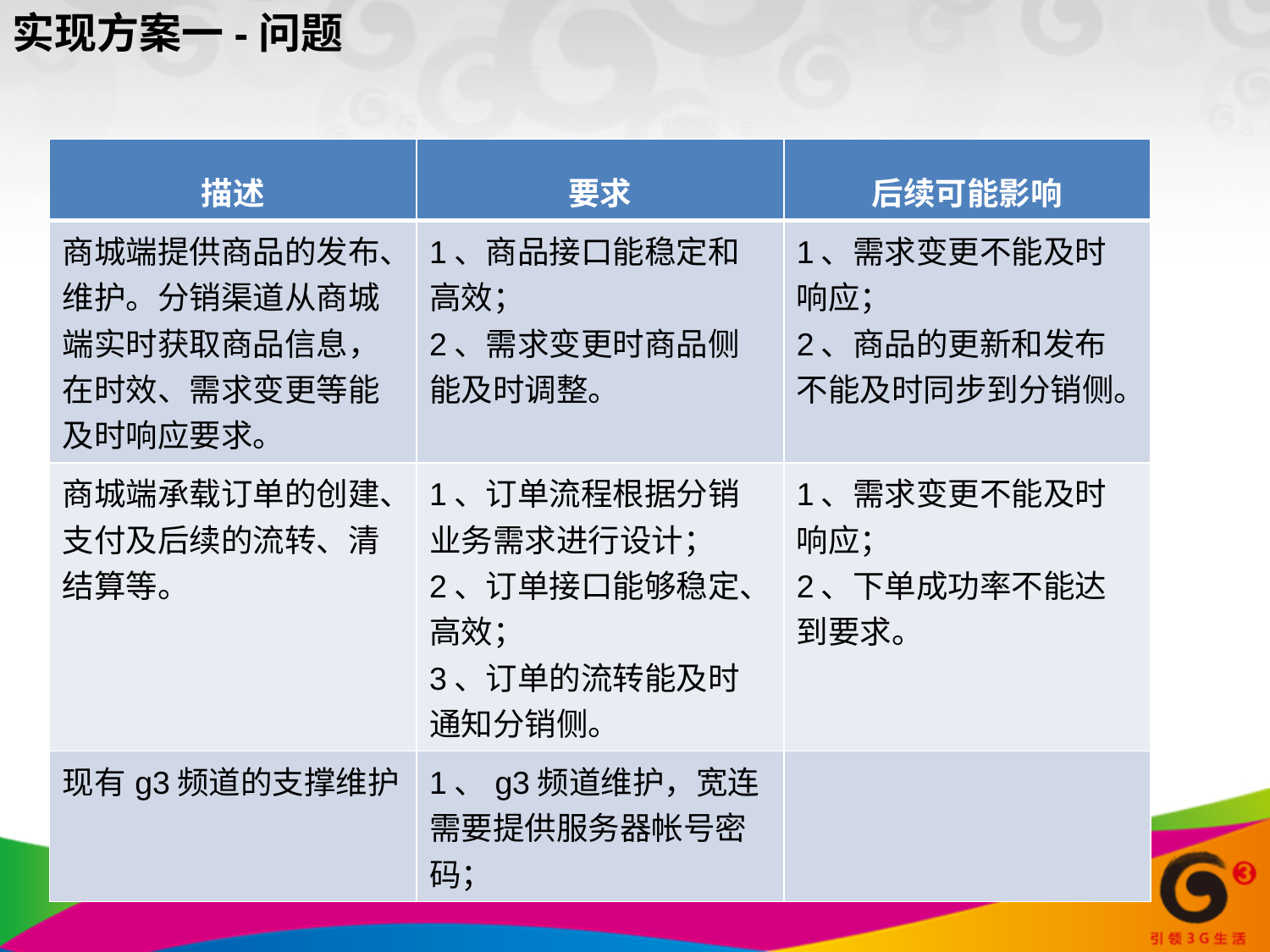

# 实现方案一-问题
| 描述 | 要求 | 后续可能影响 |
| --- | --- | --- |
| 商城端提供商品的发布、维护。分销渠道从商城端实时获取商品信息，在时效、需求变更等能及时响应要求。 | 1、商品接口能稳定和高效； 2、需求变更时商品侧能及时调整。 | 1、需求变更不能及时响应； 2、商品的更新和发布不能及时同步到分销侧。 |
| 商城端承载订单的创建、支付及后续的流转、清结算等。 | 1、订单流程根据分销业务需求进行设计； 2、订单接口能够稳定、高效； 3、订单的流转能及时通知分销侧。 | 1、需求变更不能及时响应； 2、下单成功率不能达到要求。 |
| 现有g3频道的支撑维护 | 1、g3频道维护，宽连需要提供服务器帐号密码； |  |